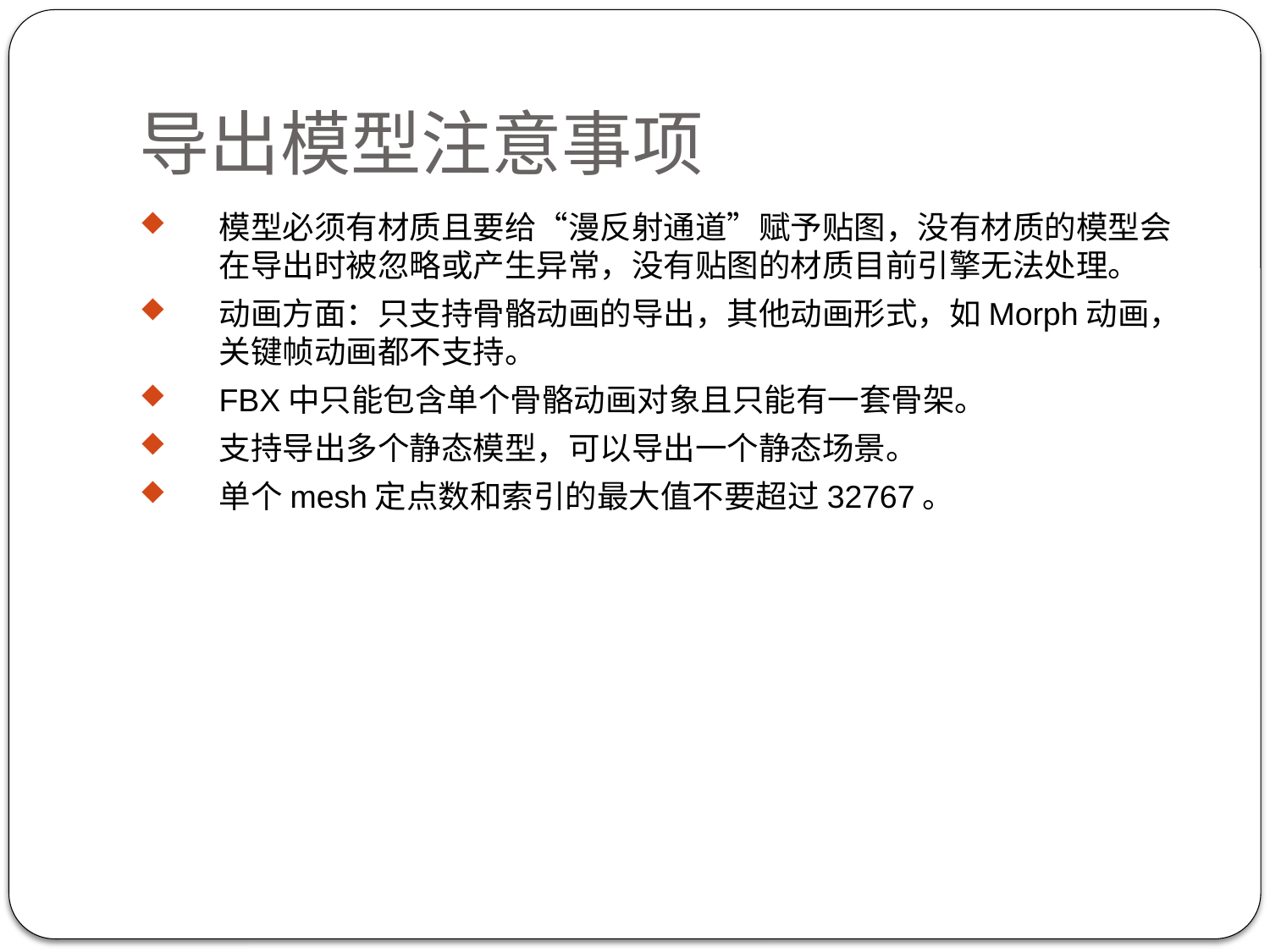

# 导出模型注意事项
模型必须有材质且要给“漫反射通道”赋予贴图，没有材质的模型会在导出时被忽略或产生异常，没有贴图的材质目前引擎无法处理。
动画方面：只支持骨骼动画的导出，其他动画形式，如Morph动画，关键帧动画都不支持。
FBX中只能包含单个骨骼动画对象且只能有一套骨架。
支持导出多个静态模型，可以导出一个静态场景。
单个mesh定点数和索引的最大值不要超过32767。